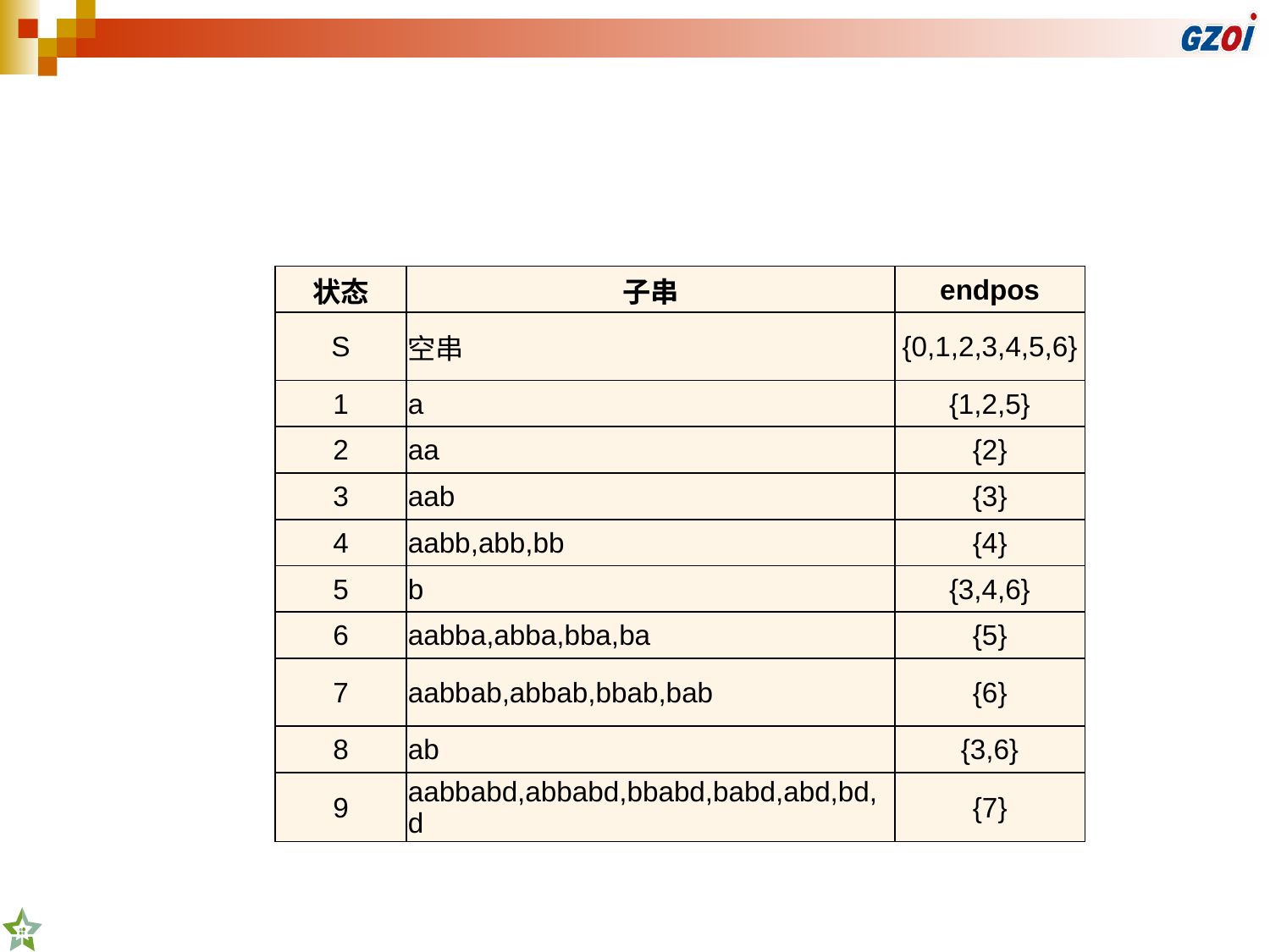

#

| 状态 | 子串 | endpos |
| --- | --- | --- |
| S | 空串 | {0,1,2,3,4,5,6} |
| 1 | a | {1,2,5} |
| 2 | aa | {2} |
| 3 | aab | {3} |
| 4 | aabb,abb,bb | {4} |
| 5 | b | {3,4,6} |
| 6 | aabba,abba,bba,ba | {5} |
| 7 | aabbab,abbab,bbab,bab | {6} |
| 8 | ab | {3,6} |
| 9 | aabbabd,abbabd,bbabd,babd,abd,bd,d | {7} |